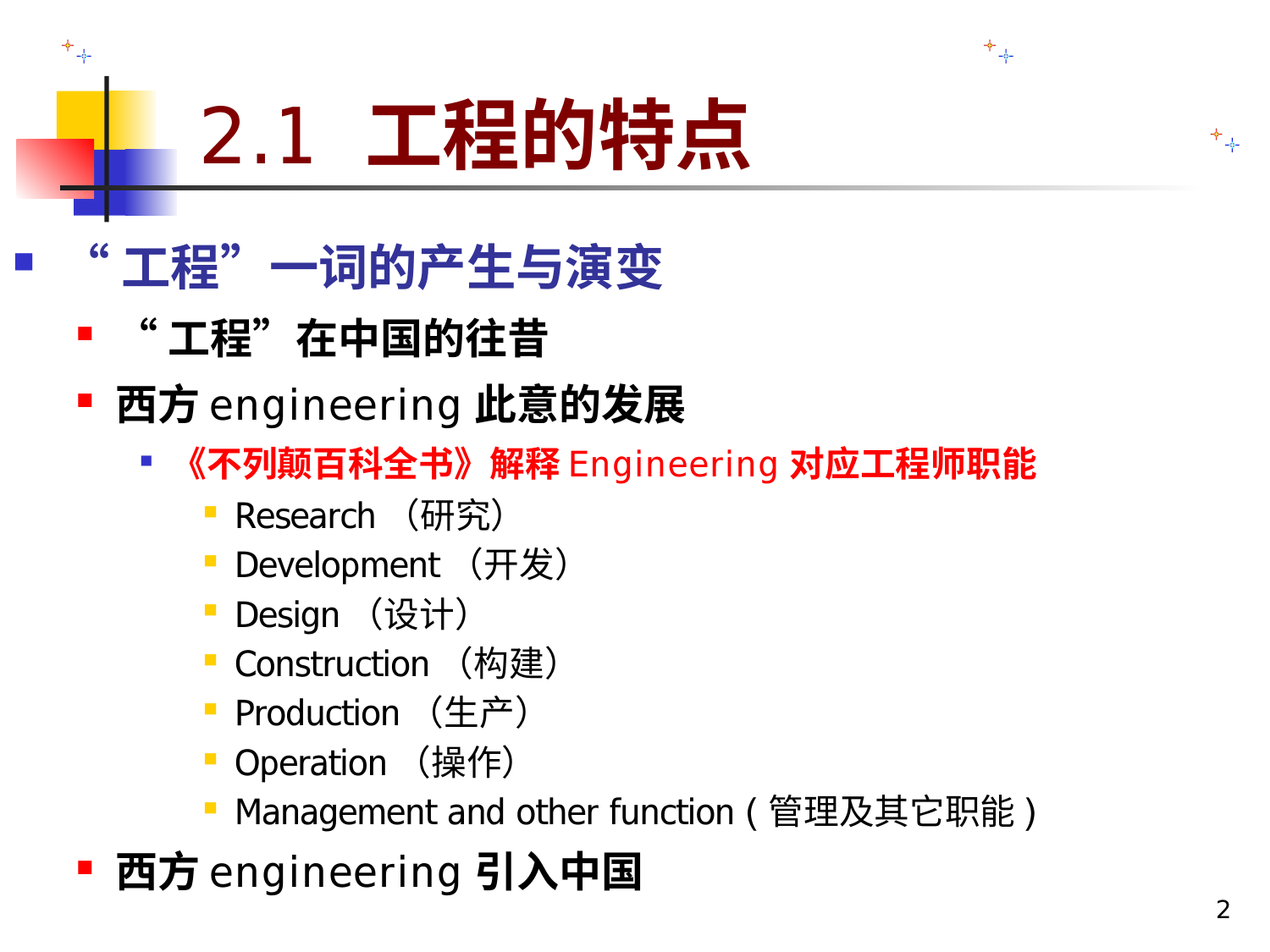

# 2.1 工程的特点
“工程”一词的产生与演变
“工程”在中国的往昔
西方engineering此意的发展
《不列颠百科全书》解释Engineering对应工程师职能
Research（研究）
Development（开发）
Design（设计）
Construction（构建）
Production（生产）
Operation（操作）
Management and other function (管理及其它职能)
西方engineering引入中国

2